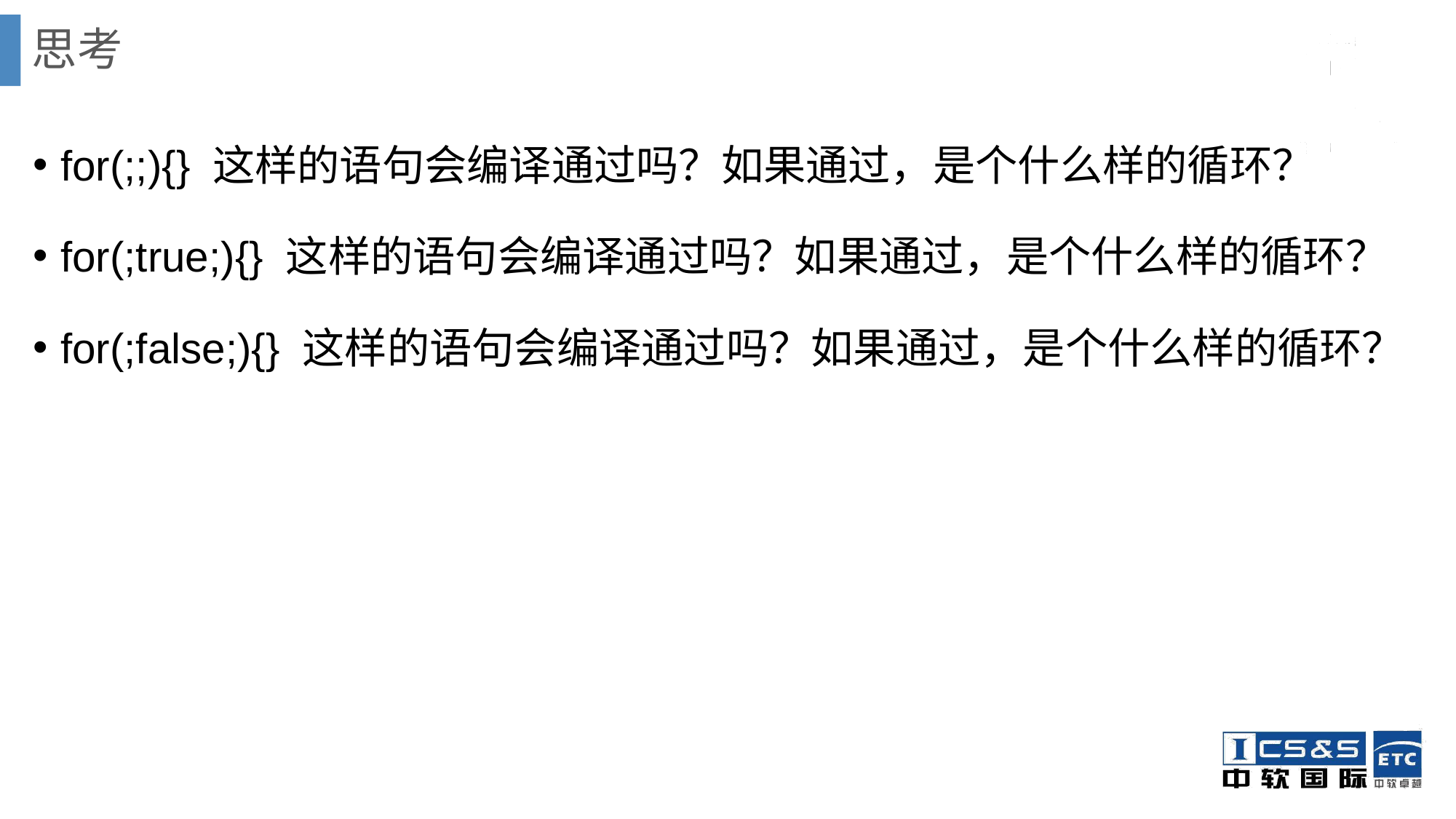

# 思考
for(;;){} 这样的语句会编译通过吗？如果通过，是个什么样的循环？
for(;true;){} 这样的语句会编译通过吗？如果通过，是个什么样的循环？
for(;false;){} 这样的语句会编译通过吗？如果通过，是个什么样的循环？